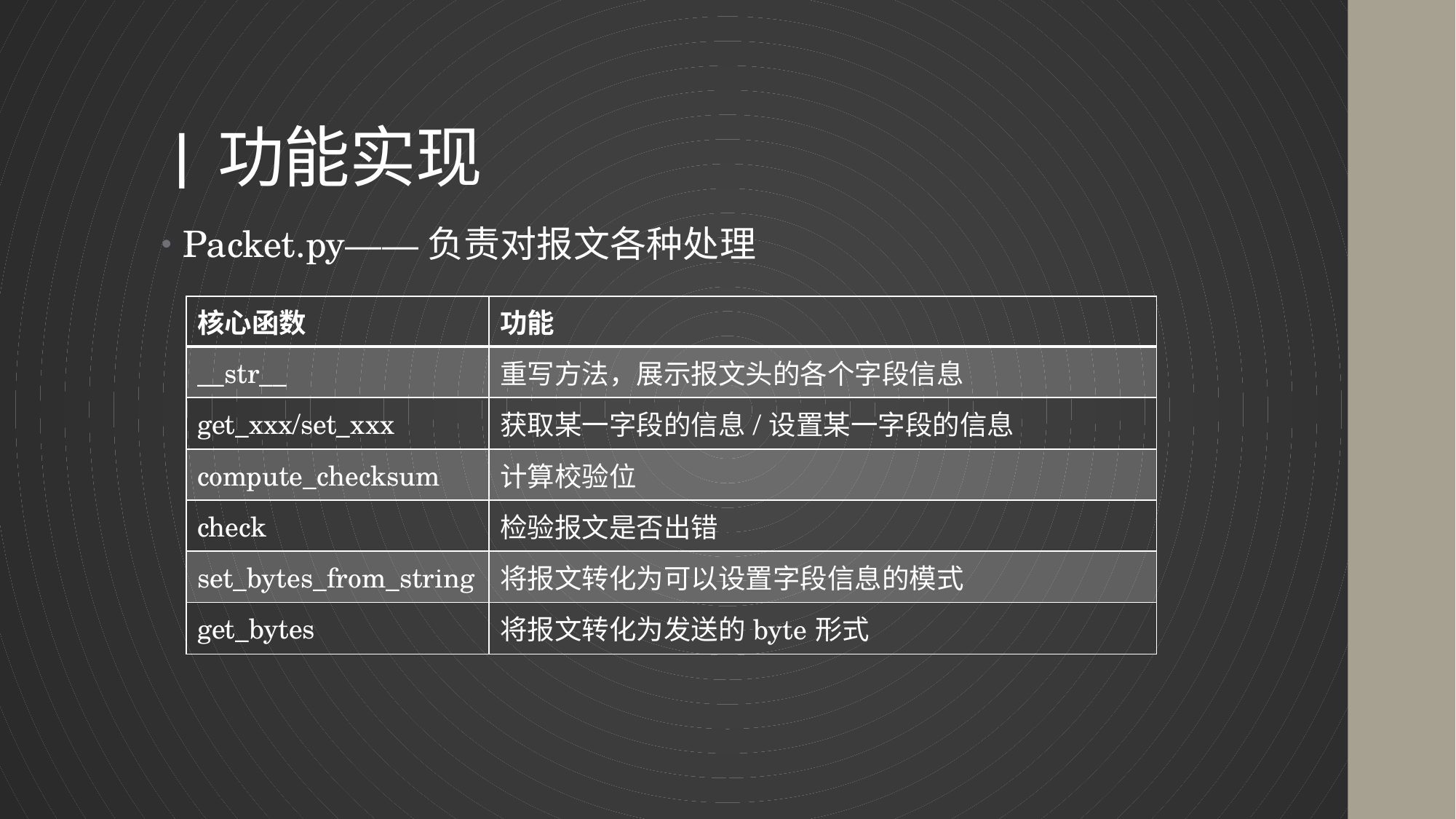

# |功能实现
Packet.py——负责对报文各种处理

| 核心函数 | 功能 |
| --- | --- |
| \_\_str\_\_ | 重写方法，展示报文头的各个字段信息 |
| get\_xxx/set\_xxx | 获取某一字段的信息/设置某一字段的信息 |
| compute\_checksum | 计算校验位 |
| check | 检验报文是否出错 |
| set\_bytes\_from\_string | 将报文转化为可以设置字段信息的模式 |
| get\_bytes | 将报文转化为发送的byte形式 |